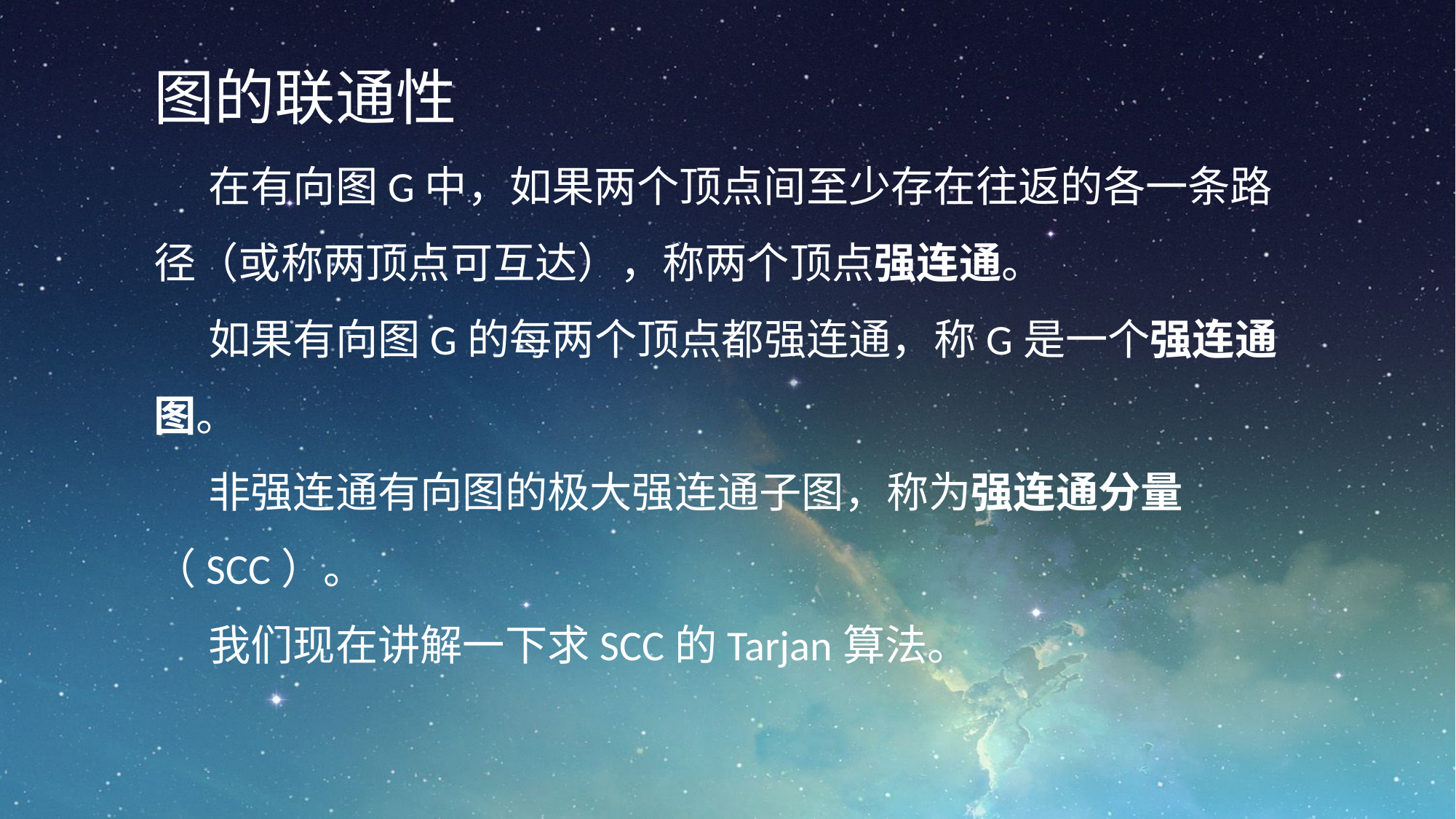

图的联通性
在有向图G中，如果两个顶点间至少存在往返的各一条路径（或称两顶点可互达），称两个顶点强连通。
如果有向图G的每两个顶点都强连通，称G是一个强连通图。
⾮强连通有向图的极大强连通子图，称为强连通分量（SCC）。
我们现在讲解一下求SCC的Tarjan算法。